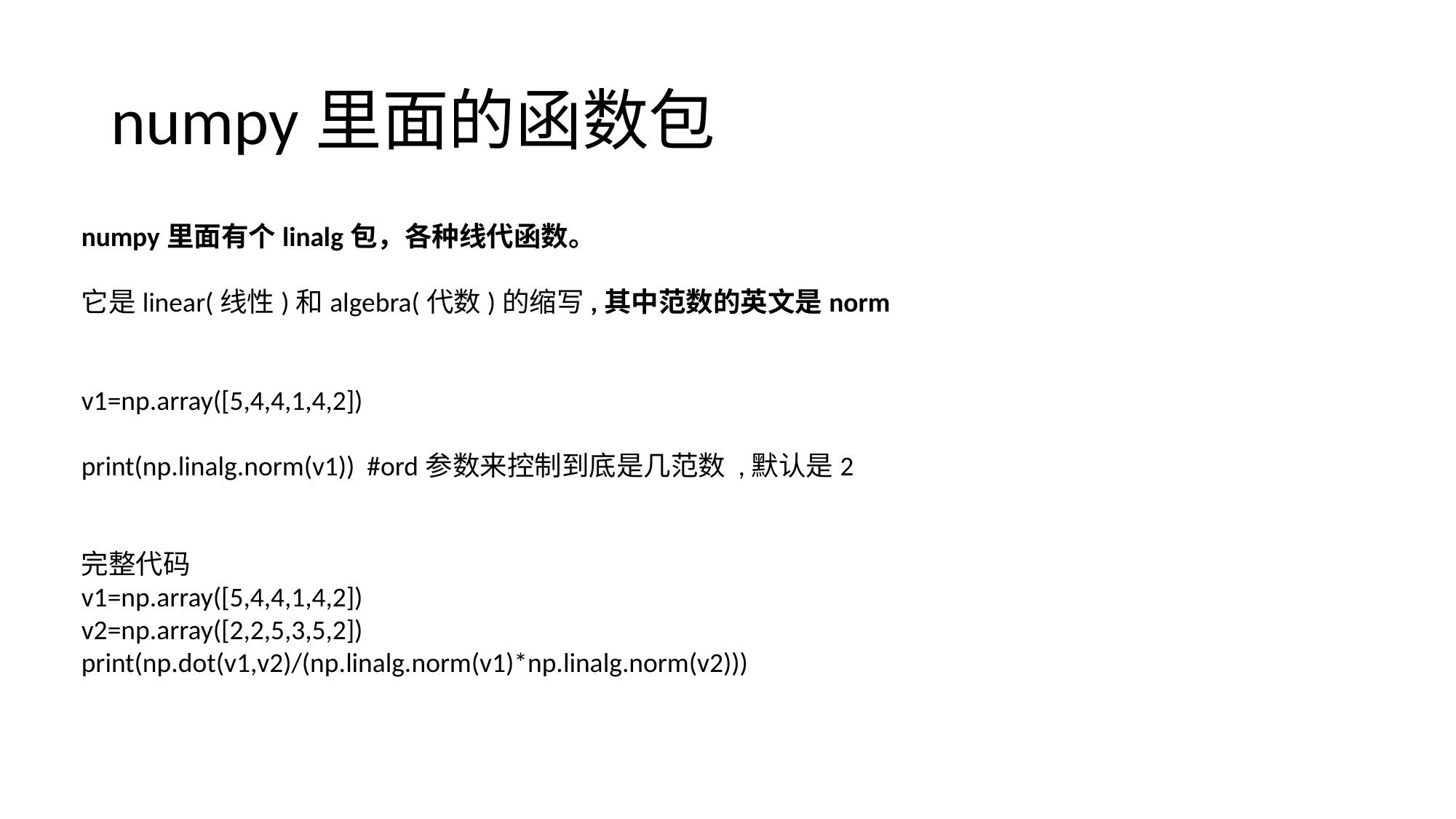

# numpy里面的函数包
numpy里面有个linalg包，各种线代函数。

它是linear(线性)和algebra(代数)的缩写,其中范数的英文是norm

v1=np.array([5,4,4,1,4,2])

print(np.linalg.norm(v1))  #ord参数来控制到底是几范数 ,默认是2

完整代码
v1=np.array([5,4,4,1,4,2])
v2=np.array([2,2,5,3,5,2])
print(np.dot(v1,v2)/(np.linalg.norm(v1)*np.linalg.norm(v2)))